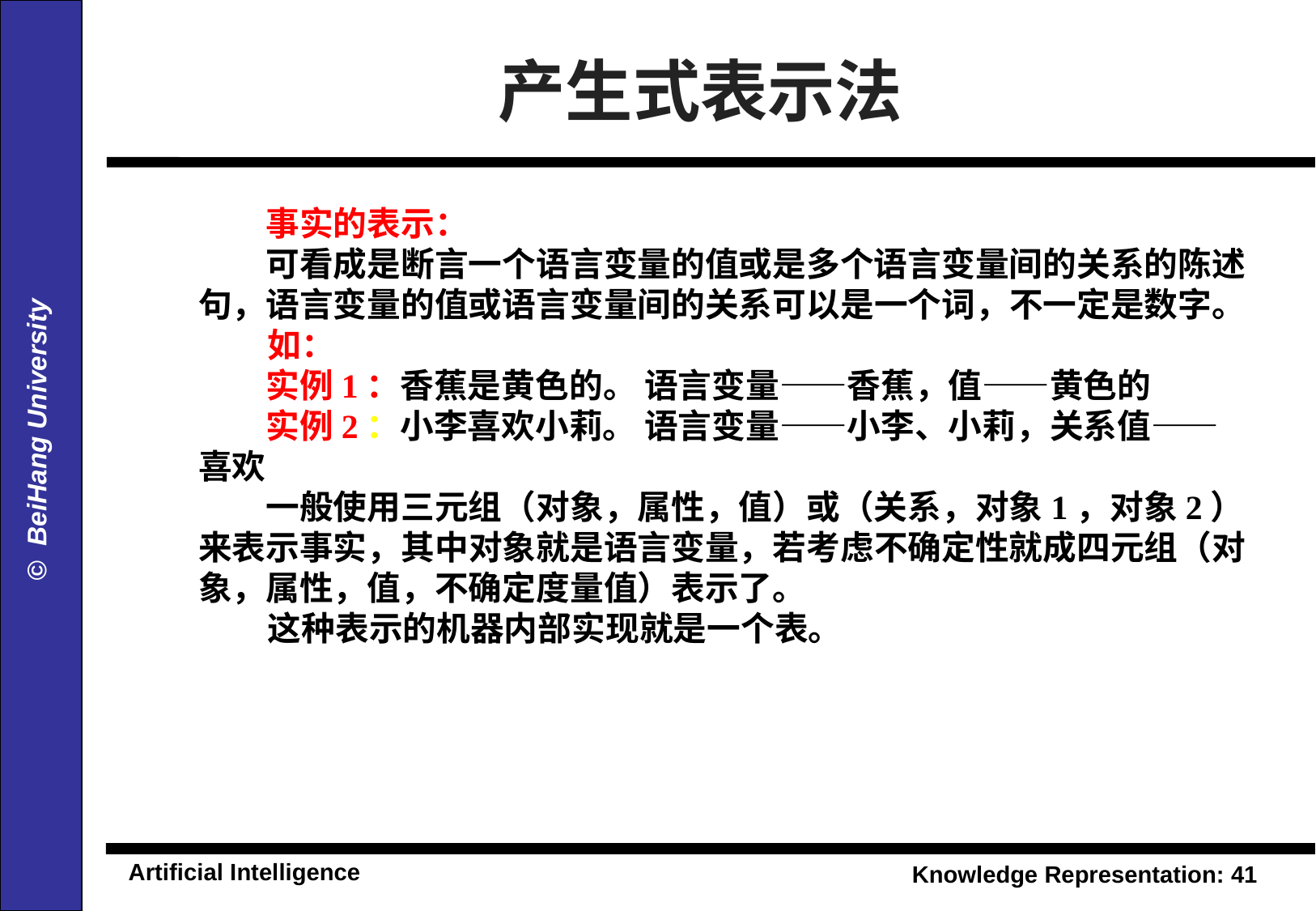

产生式表示法
　　事实的表示：
　　可看成是断言一个语言变量的值或是多个语言变量间的关系的陈述句，语言变量的值或语言变量间的关系可以是一个词，不一定是数字。
        如：
　　实例1：香蕉是黄色的。 语言变量——香蕉，值——黄色的
　　实例2：小李喜欢小莉。 语言变量——小李、小莉，关系值——喜欢
　　一般使用三元组（对象，属性，值）或（关系，对象1，对象2）来表示事实，其中对象就是语言变量，若考虑不确定性就成四元组（对象，属性，值，不确定度量值）表示了。
        这种表示的机器内部实现就是一个表。